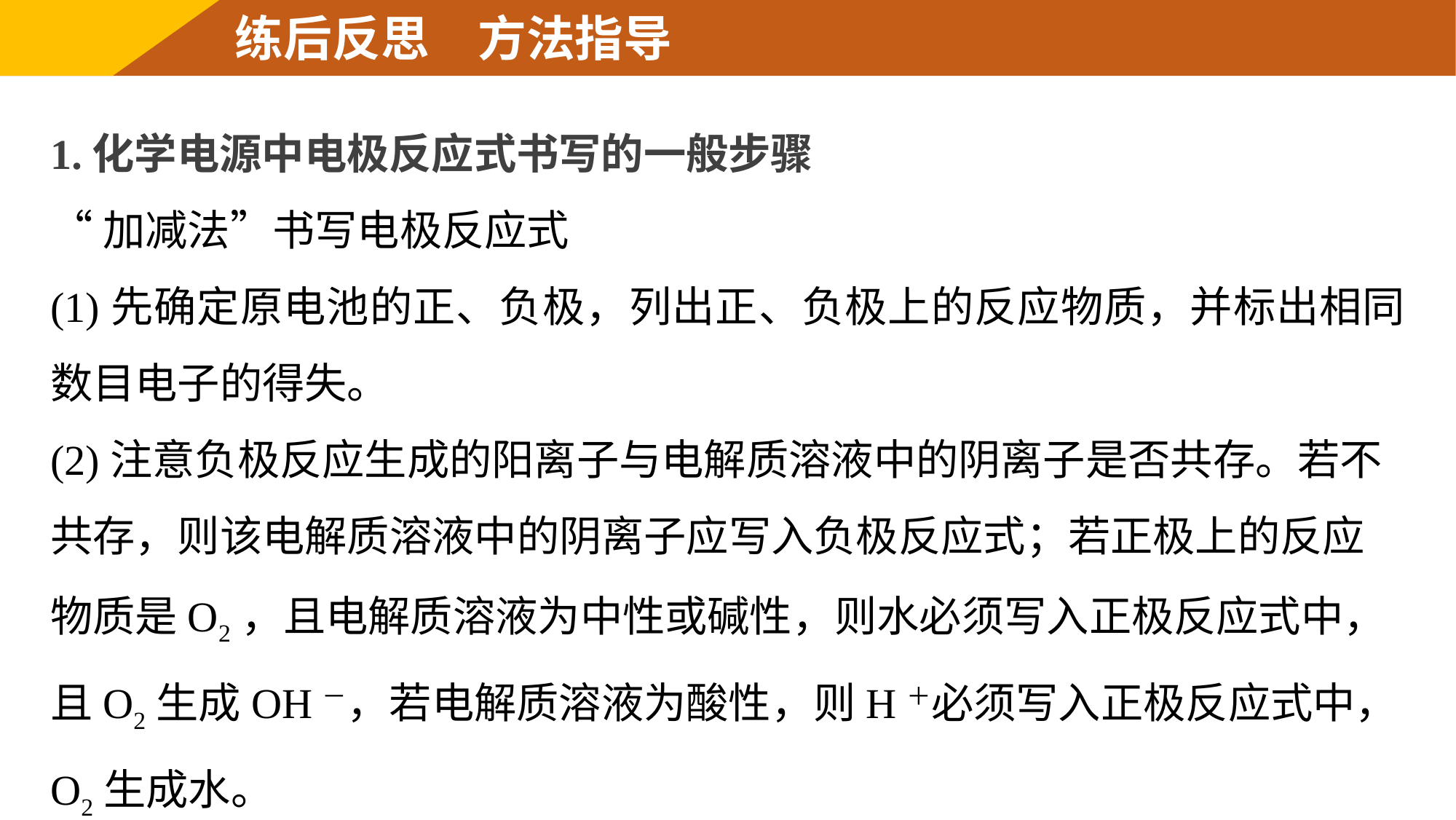

练后反思　方法指导
1.化学电源中电极反应式书写的一般步骤
“加减法”书写电极反应式
(1)先确定原电池的正、负极，列出正、负极上的反应物质，并标出相同数目电子的得失。
(2)注意负极反应生成的阳离子与电解质溶液中的阴离子是否共存。若不共存，则该电解质溶液中的阴离子应写入负极反应式；若正极上的反应物质是O2，且电解质溶液为中性或碱性，则水必须写入正极反应式中，且O2生成OH－，若电解质溶液为酸性，则H＋必须写入正极反应式中，O2生成水。